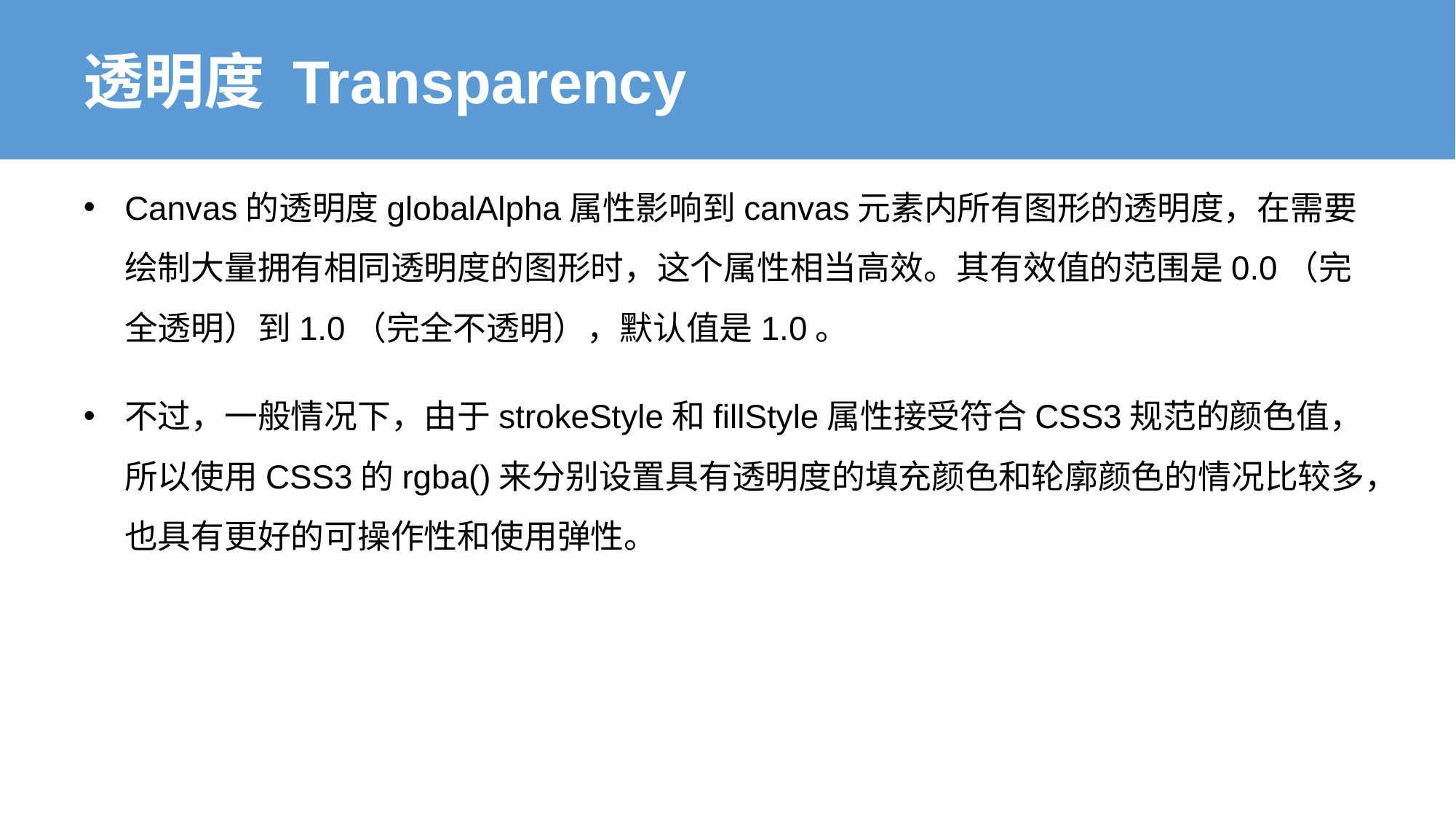

# 透明度 Transparency
Canvas的透明度globalAlpha属性影响到canvas元素内所有图形的透明度，在需要绘制大量拥有相同透明度的图形时，这个属性相当高效。其有效值的范围是0.0（完全透明）到1.0（完全不透明），默认值是1.0。
不过，一般情况下，由于strokeStyle和fillStyle属性接受符合CSS3规范的颜色值，所以使用CSS3的rgba()来分别设置具有透明度的填充颜色和轮廓颜色的情况比较多，也具有更好的可操作性和使用弹性。